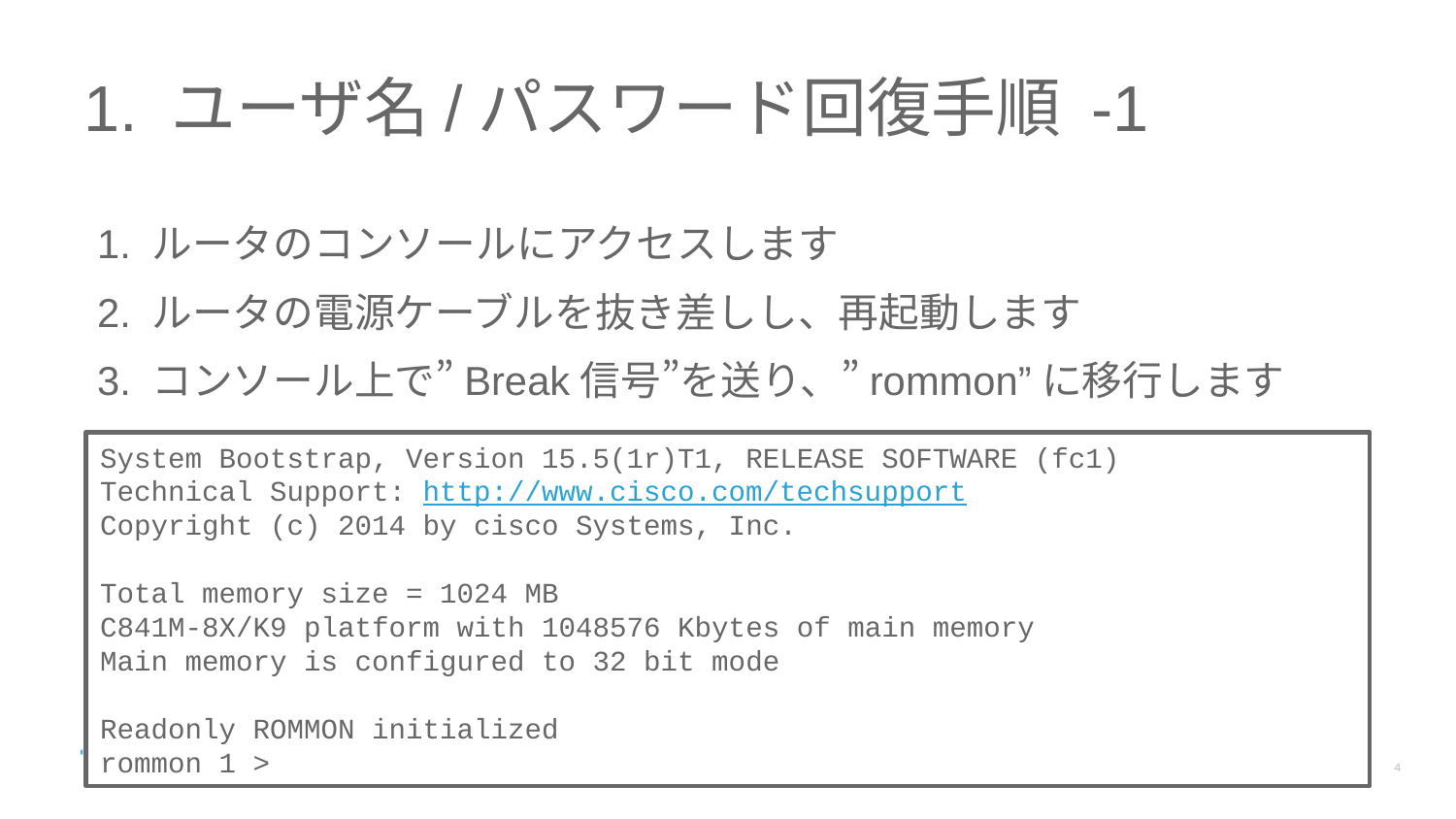

# 1. ユーザ名/パスワード回復手順 -1
1. ルータのコンソールにアクセスします
2. ルータの電源ケーブルを抜き差しし、再起動します
3. コンソール上で”Break信号”を送り、”rommon”に移行します
System Bootstrap, Version 15.5(1r)T1, RELEASE SOFTWARE (fc1)
Technical Support: http://www.cisco.com/techsupport
Copyright (c) 2014 by cisco Systems, Inc.

Total memory size = 1024 MB
C841M-8X/K9 platform with 1048576 Kbytes of main memory
Main memory is configured to 32 bit mode

Readonly ROMMON initialized
rommon 1 >